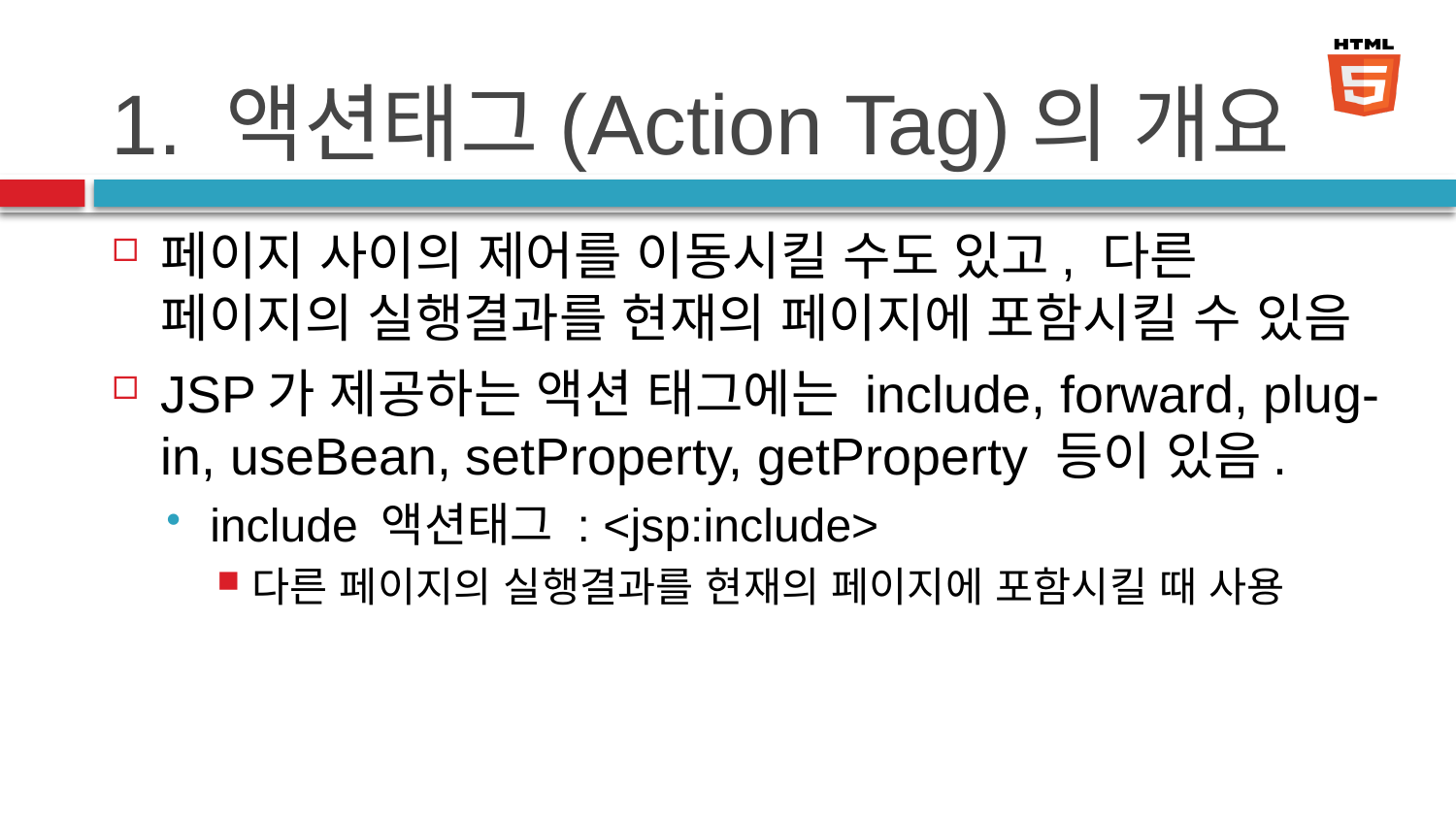

# 1. 액션태그(Action Tag)의 개요
페이지 사이의 제어를 이동시킬 수도 있고, 다른 페이지의 실행결과를 현재의 페이지에 포함시킬 수 있음
JSP가 제공하는 액션 태그에는 include, forward, plug-in, useBean, setProperty, getProperty 등이 있음.
include 액션태그 : <jsp:include>
다른 페이지의 실행결과를 현재의 페이지에 포함시킬 때 사용